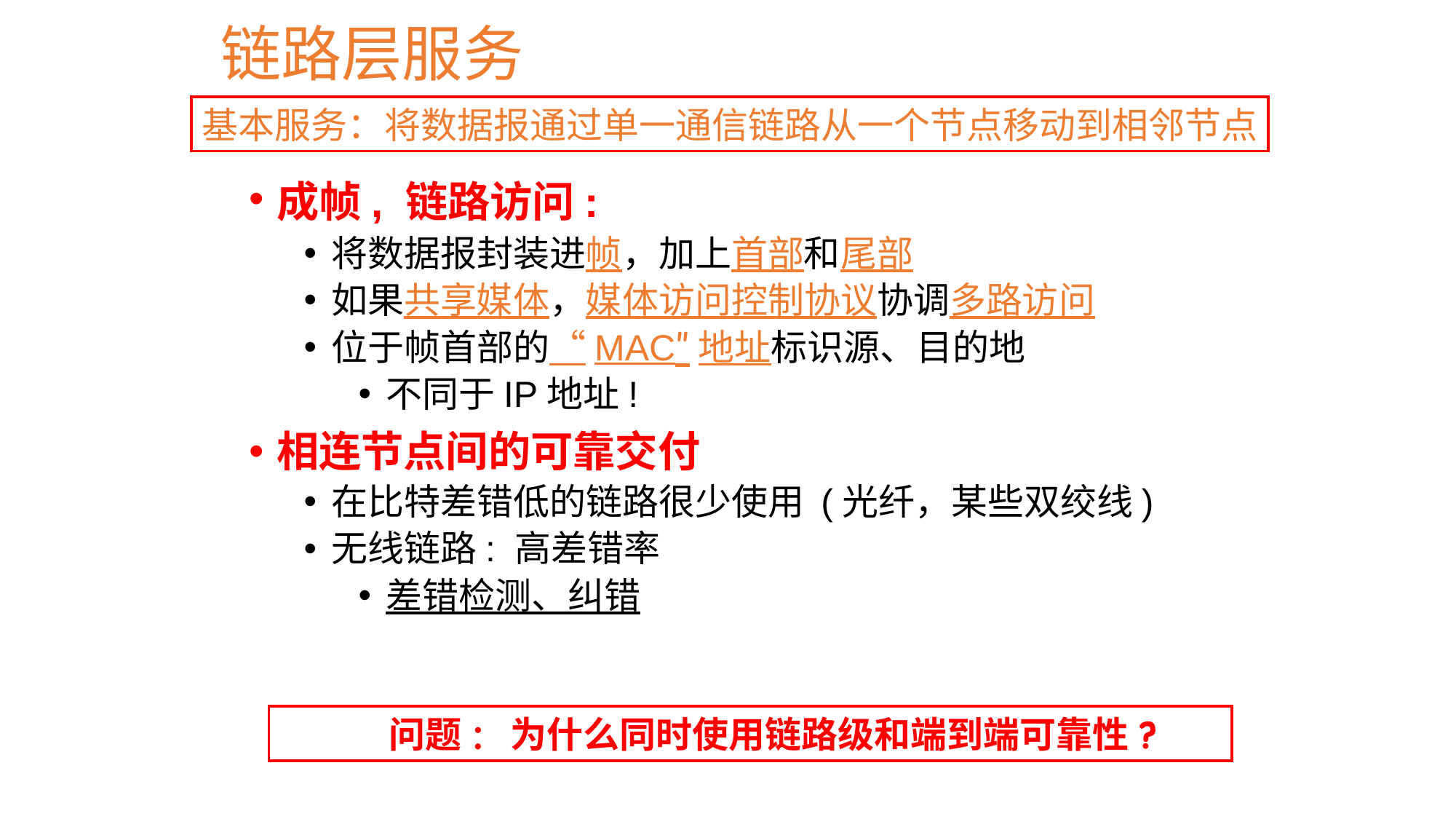

链路层服务
基本服务：将数据报通过单一通信链路从一个节点移动到相邻节点
成帧, 链路访问:
将数据报封装进帧，加上首部和尾部
如果共享媒体，媒体访问控制协议协调多路访问
位于帧首部的“MAC”地址标识源、目的地
不同于IP地址!
相连节点间的可靠交付
在比特差错低的链路很少使用 (光纤，某些双绞线)
无线链路: 高差错率
差错检测、纠错

问题: 为什么同时使用链路级和端到端可靠性?